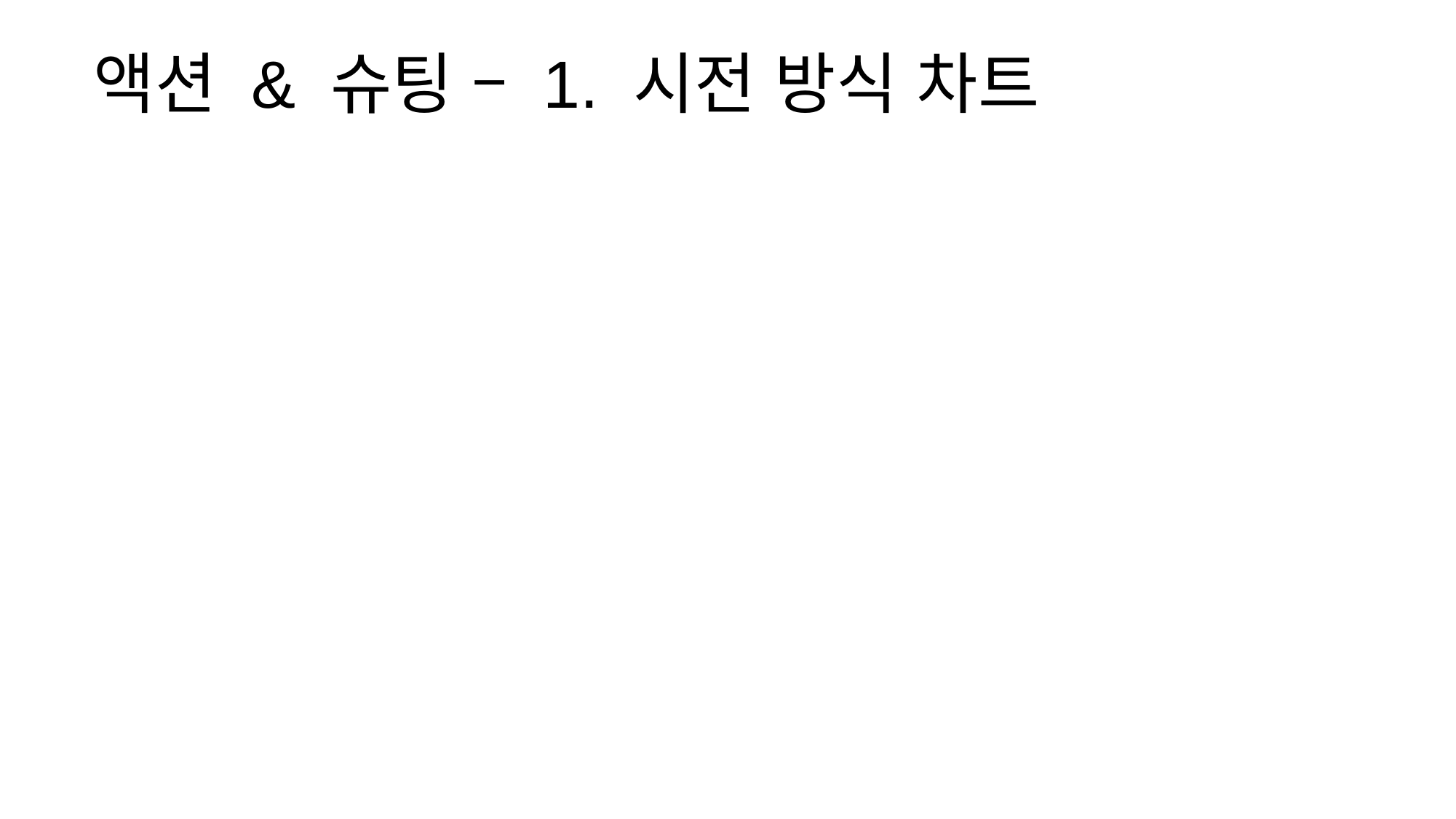

액션 & 슈팅 – 1. 시전 방식 차트